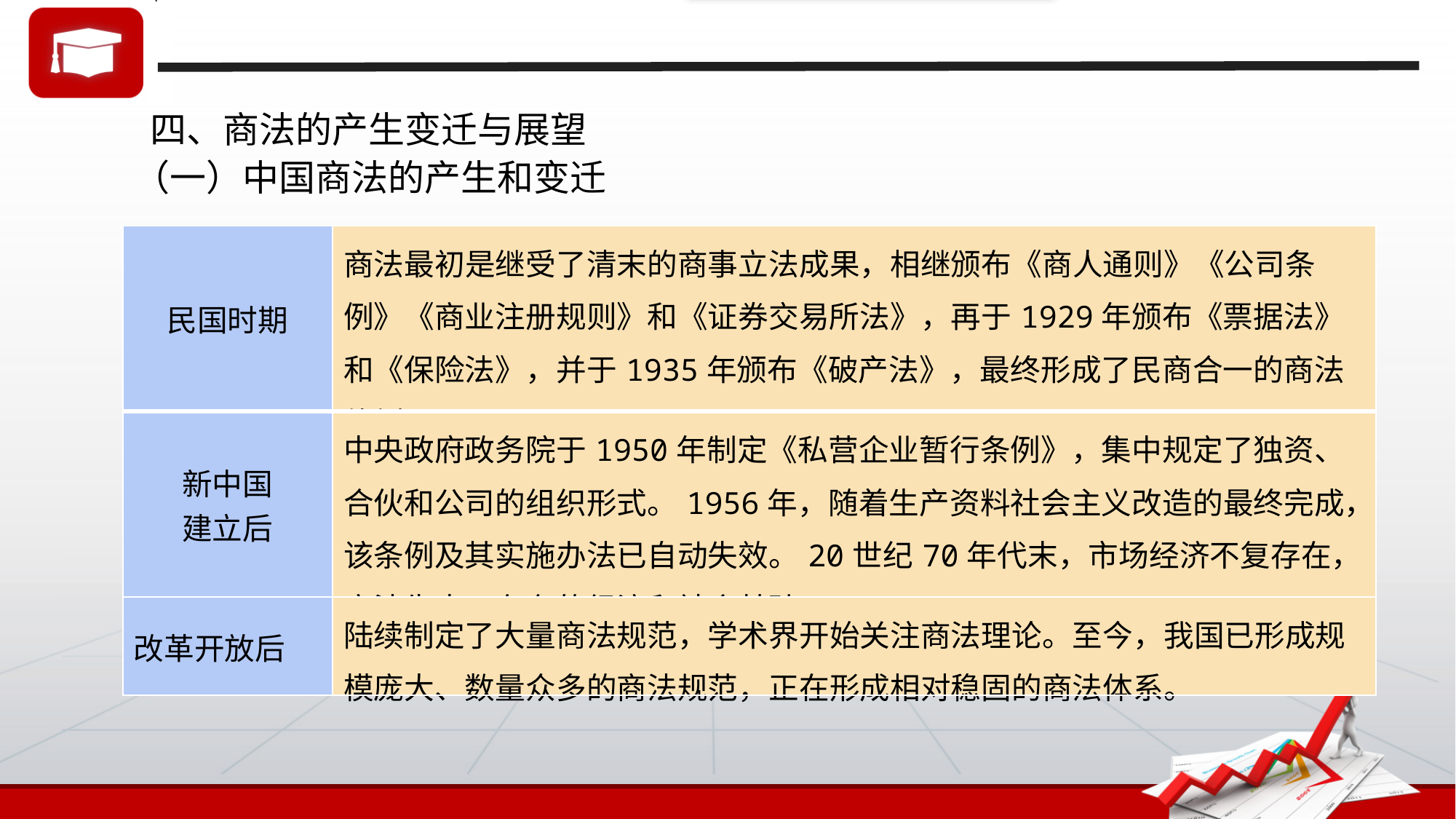

四、商法的产生变迁与展望
（一）中国商法的产生和变迁
| 民国时期 | 商法最初是继受了清末的商事立法成果，相继颁布《商人通则》《公司条例》《商业注册规则》和《证券交易所法》，再于1929年颁布《票据法》和《保险法》，并于1935年颁布《破产法》，最终形成了民商合一的商法体例。 |
| --- | --- |
| 新中国 建立后 | 中央政府政务院于1950年制定《私营企业暂行条例》，集中规定了独资、合伙和公司的组织形式。1956年，随着生产资料社会主义改造的最终完成，该条例及其实施办法已自动失效。20世纪70年代末，市场经济不复存在，商法失去了存在的经济和社会基础。 |
| 改革开放后 | 陆续制定了大量商法规范，学术界开始关注商法理论。至今，我国已形成规模庞大、数量众多的商法规范，正在形成相对稳固的商法体系。 |